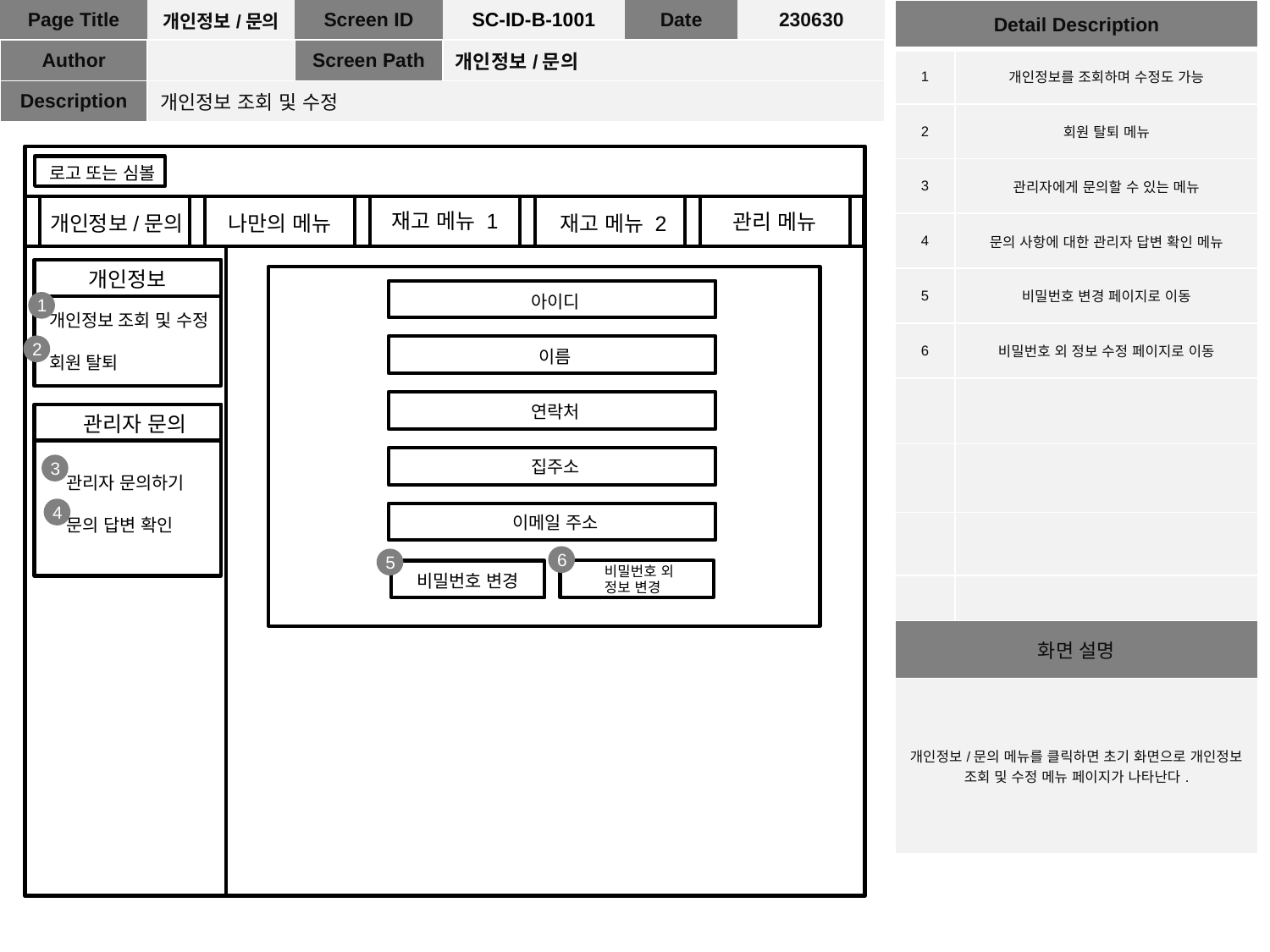

| Page Title | 개인정보/문의 | Screen ID | SC-ID-B-1001 | Date | 230630 |
| --- | --- | --- | --- | --- | --- |
| Author |  | Screen Path | 개인정보/문의 |  |  |
| Description | 개인정보 조회 및 수정 |  |  |  |  |
| Detail Description |  |
| --- | --- |
| 1 | 개인정보를 조회하며 수정도 가능 |
| 2 | 회원 탈퇴 메뉴 |
| 3 | 관리자에게 문의할 수 있는 메뉴 |
| 4 | 문의 사항에 대한 관리자 답변 확인 메뉴 |
| 5 | 비밀번호 변경 페이지로 이동 |
| 6 | 비밀번호 외 정보 수정 페이지로 이동 |
|  |  |
|  |  |
|  |  |
|  |  |
| 화면 설명 |  |
| 개인정보/문의 메뉴를 클릭하면 초기 화면으로 개인정보 조회 및 수정 메뉴 페이지가 나타난다. |  |

로고 또는 심볼

재고 메뉴 1
관리 메뉴
나만의 메뉴
재고 메뉴 2
개인정보/문의

개인정보

아이디
1

개인정보 조회 및 수정

회원 탈퇴
2

이름

연락처

관리자 문의

집주소
3

관리자 문의하기

문의 답변 확인
4

이메일 주소
6
5

비밀번호 외
정보 변경

비밀번호 변경